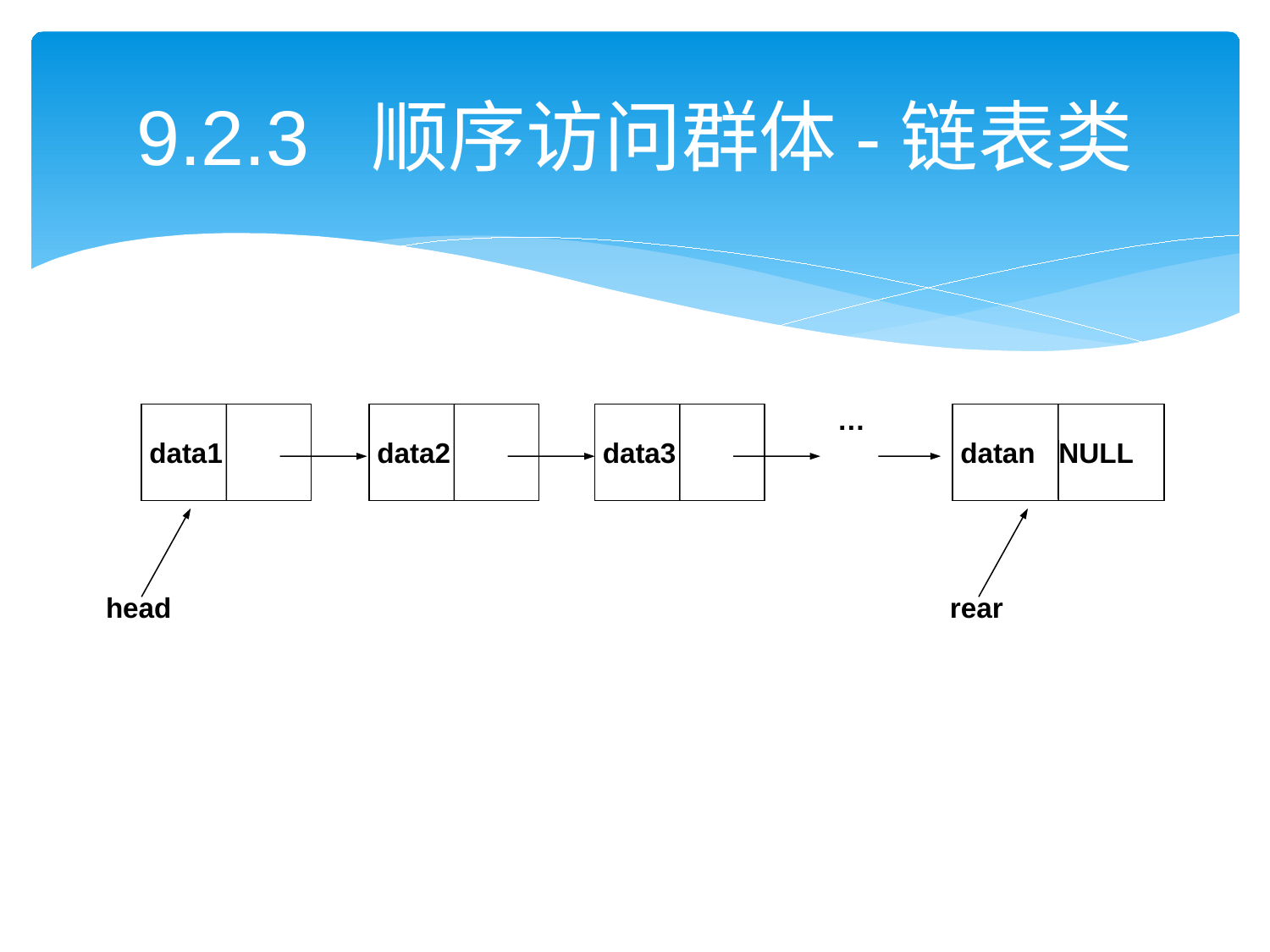

# 9.2.3  顺序访问群体-链表类
…
 data1

 data2

 data3

 datan   NULL

head
rear